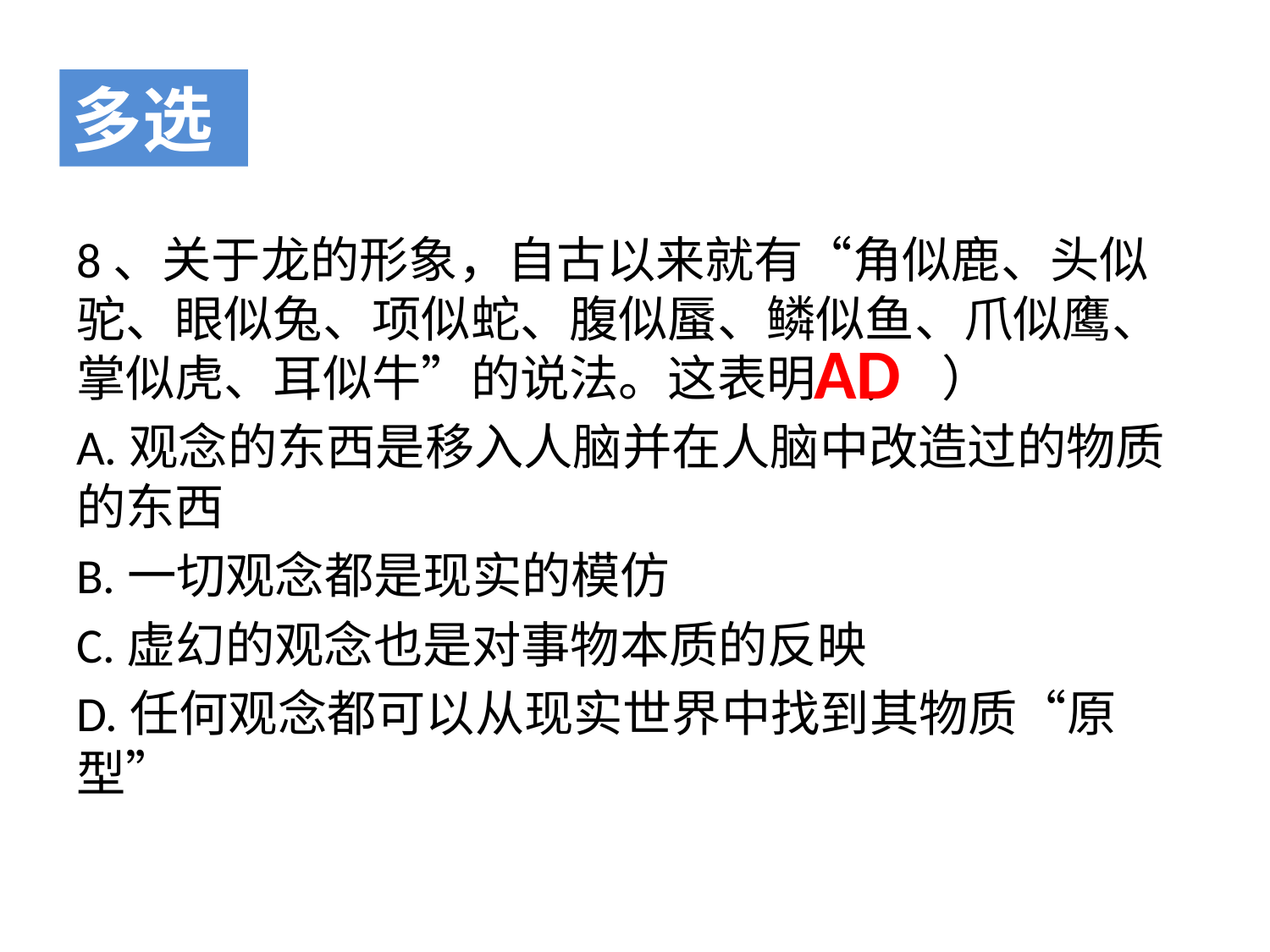

8、关于龙的形象，自古以来就有“角似鹿、头似驼、眼似兔、项似蛇、腹似蜃、鳞似鱼、爪似鹰、掌似虎、耳似牛”的说法。这表明 （      ）
A.观念的东西是移入人脑并在人脑中改造过的物质的东西
B.一切观念都是现实的模仿
C.虚幻的观念也是对事物本质的反映
D.任何观念都可以从现实世界中找到其物质“原型”
多选
AD